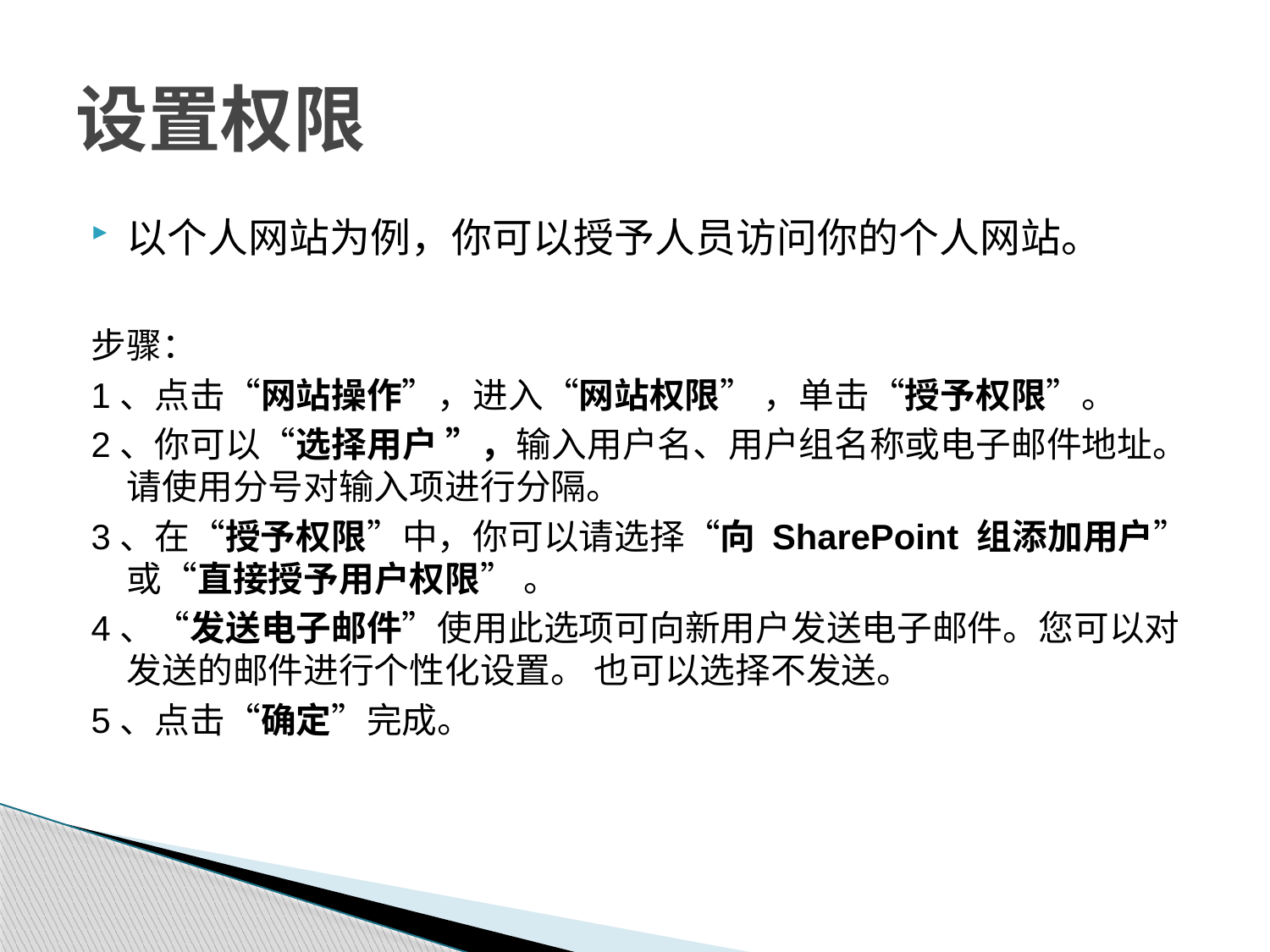

# 设置权限
以个人网站为例，你可以授予人员访问你的个人网站。

步骤：
1、点击“网站操作”，进入“网站权限” ，单击“授予权限”。
2、你可以“选择用户 ”，输入用户名、用户组名称或电子邮件地址。请使用分号对输入项进行分隔。
3、在“授予权限”中，你可以请选择“向 SharePoint 组添加用户”或“直接授予用户权限” 。
4、“发送电子邮件”使用此选项可向新用户发送电子邮件。您可以对发送的邮件进行个性化设置。 也可以选择不发送。
5、点击“确定”完成。